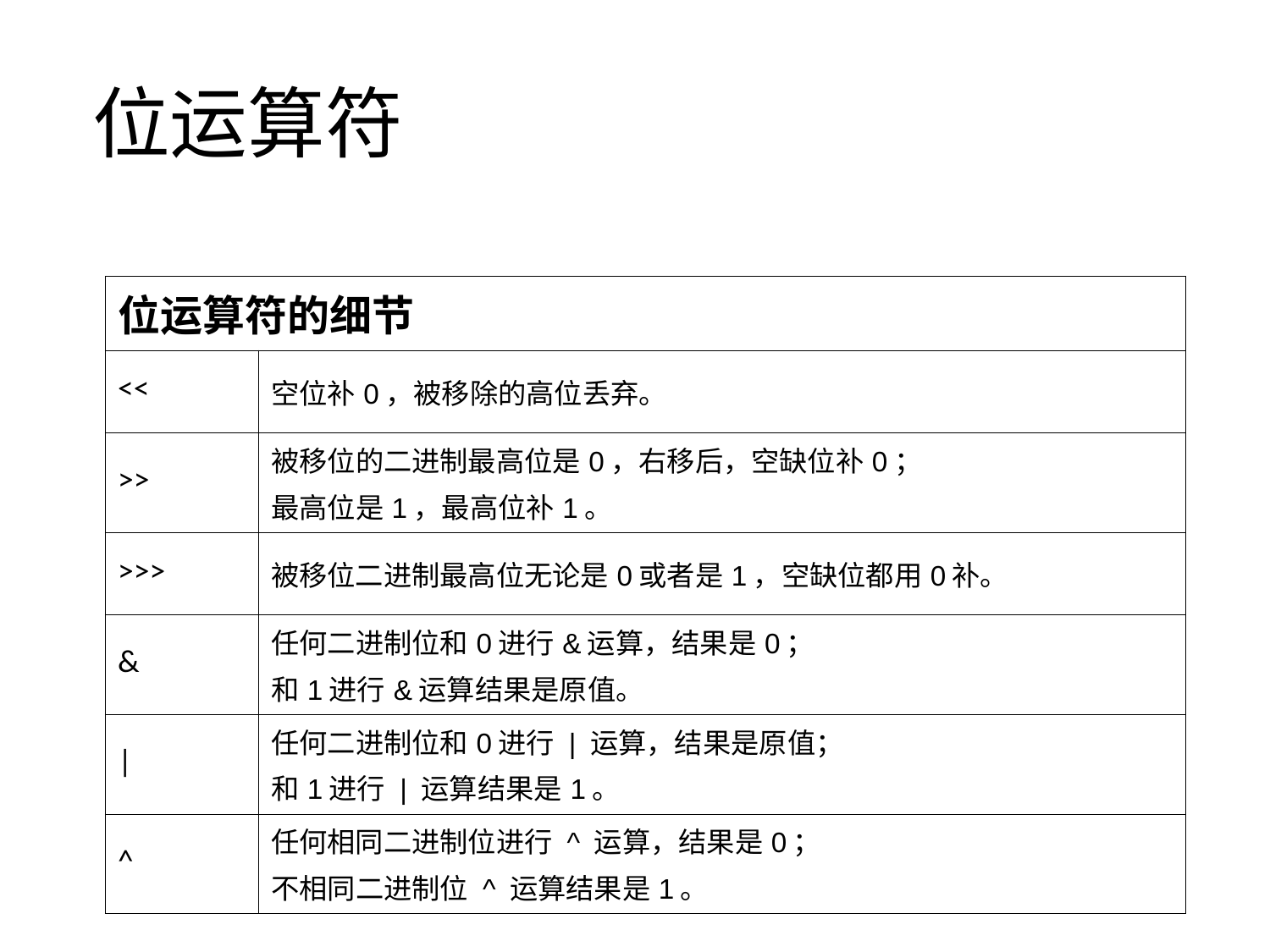

# 位运算符
| 位运算符的细节 |  |
| --- | --- |
| << | 空位补0，被移除的高位丢弃。 |
| >> | 被移位的二进制最高位是0，右移后，空缺位补0； 最高位是1，最高位补1。 |
| >>> | 被移位二进制最高位无论是0或者是1，空缺位都用0补。 |
| & | 任何二进制位和0进行&运算，结果是0； 和1进行&运算结果是原值。 |
| | | 任何二进制位和0进行 | 运算，结果是原值； 和1进行 | 运算结果是1。 |
| ^ | 任何相同二进制位进行 ^ 运算，结果是0； 不相同二进制位 ^ 运算结果是1。 |